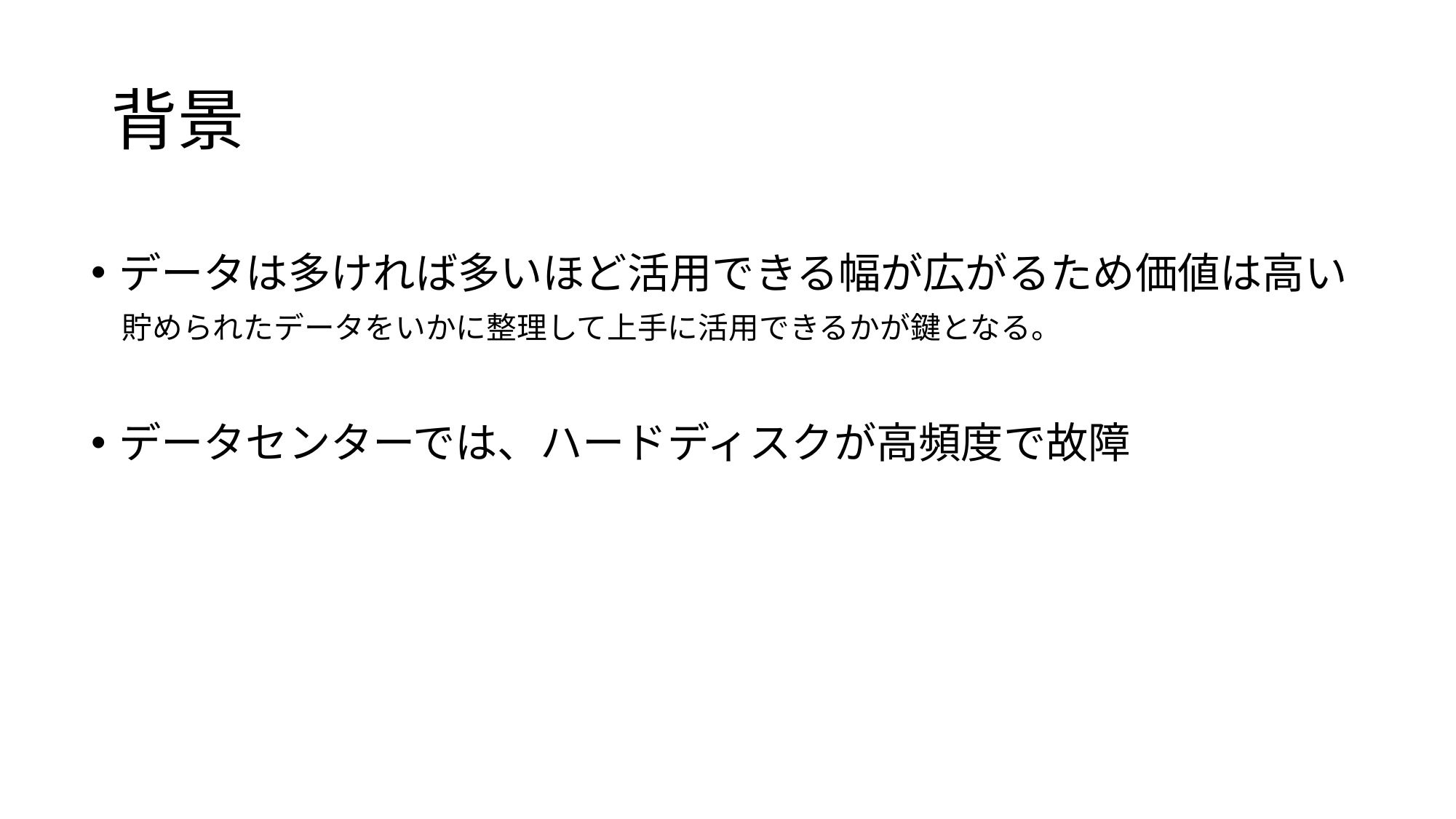

# 背景
データは多ければ多いほど活用できる幅が広がるため価値は高い
　貯められたデータをいかに整理して上手に活用できるかが鍵となる。

データセンターでは、ハードディスクが高頻度で故障